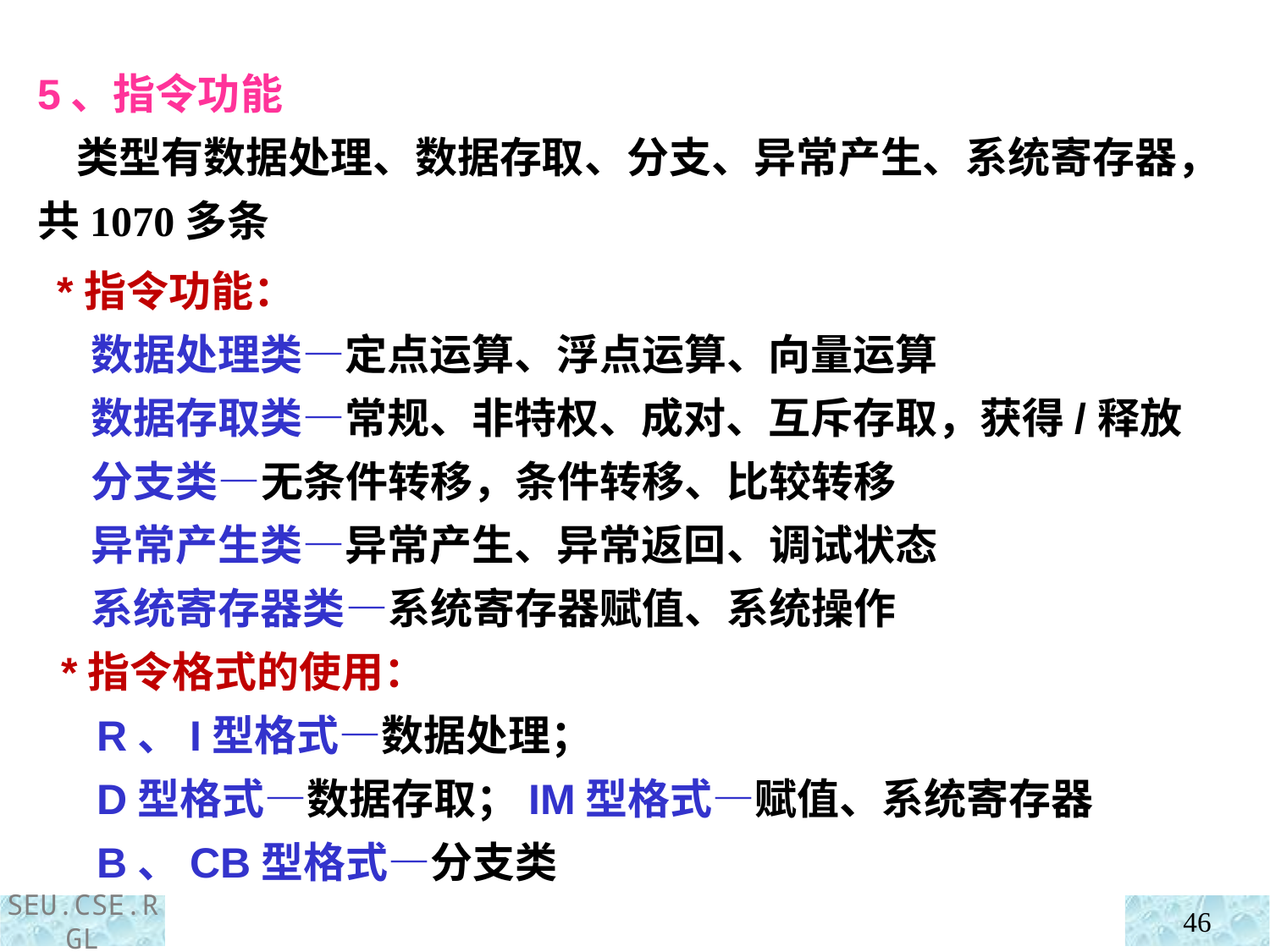

5、指令功能
   类型有数据处理、数据存取、分支、异常产生、系统寄存器，共1070多条
  *指令功能：
     数据处理类—定点运算、浮点运算、向量运算
     数据存取类—常规、非特权、成对、互斥存取，获得/释放
     分支类—无条件转移，条件转移、比较转移
     异常产生类—异常产生、异常返回、调试状态
     系统寄存器类—系统寄存器赋值、系统操作
  *指令格式的使用：
     R、I型格式—数据处理；
     D型格式—数据存取；IM型格式—赋值、系统寄存器
     B、CB型格式—分支类
46